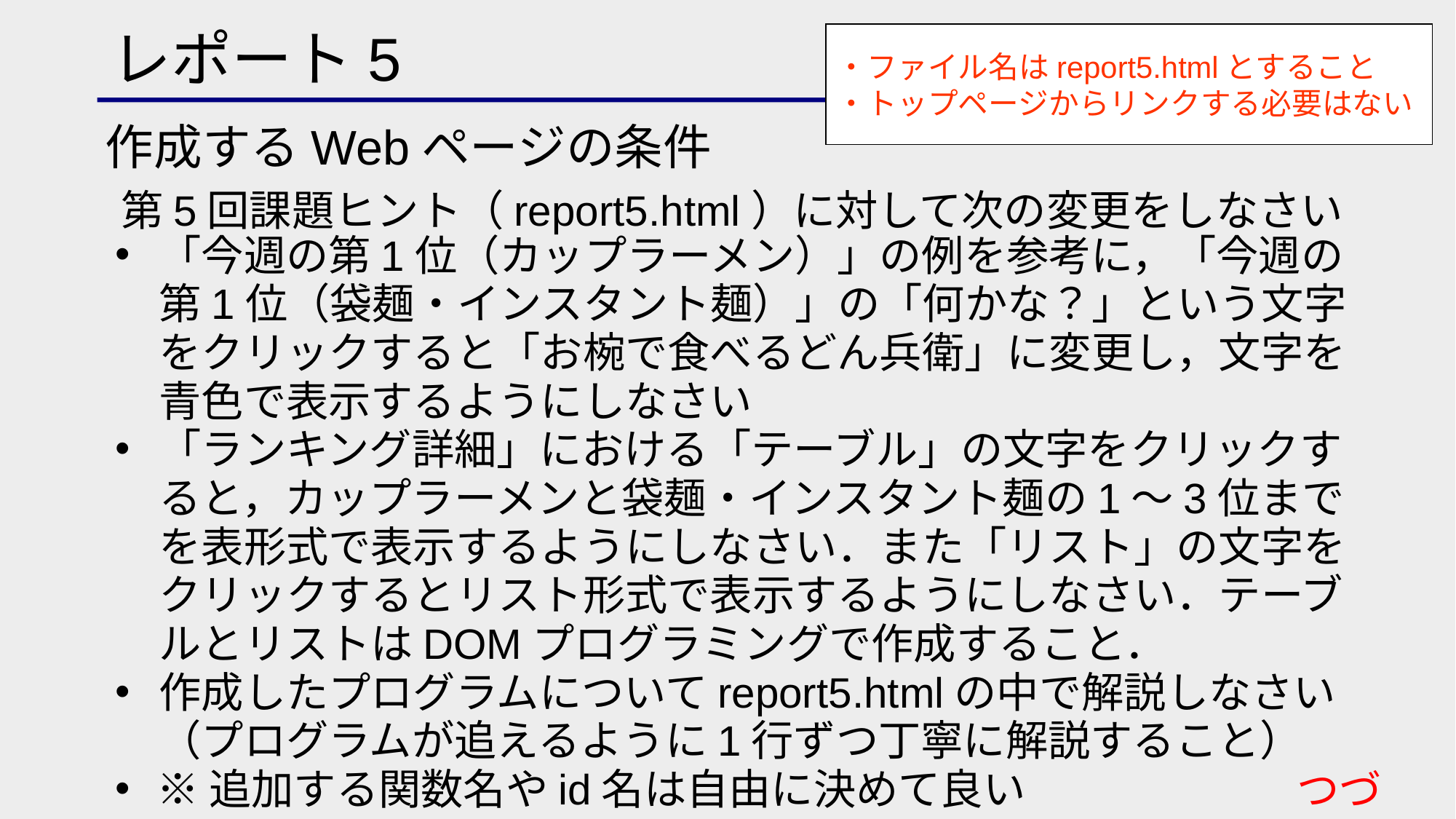

レポート5
・ファイル名はreport5.htmlとすること
・トップページからリンクする必要はない
作成するWebページの条件
第5回課題ヒント（report5.html）に対して次の変更をしなさい
「今週の第1位（カップラーメン）」の例を参考に，「今週の第1位（袋麺・インスタント麺）」の「何かな？」という文字をクリックすると「お椀で食べるどん兵衛」に変更し，文字を青色で表示するようにしなさい
「ランキング詳細」における「テーブル」の文字をクリックすると，カップラーメンと袋麺・インスタント麺の1～3位までを表形式で表示するようにしなさい．また「リスト」の文字をクリックするとリスト形式で表示するようにしなさい．テーブルとリストはDOMプログラミングで作成すること．
作成したプログラムについてreport5.htmlの中で解説しなさい
（プログラムが追えるように1行ずつ丁寧に解説すること）
※追加する関数名やid名は自由に決めて良い
つづく